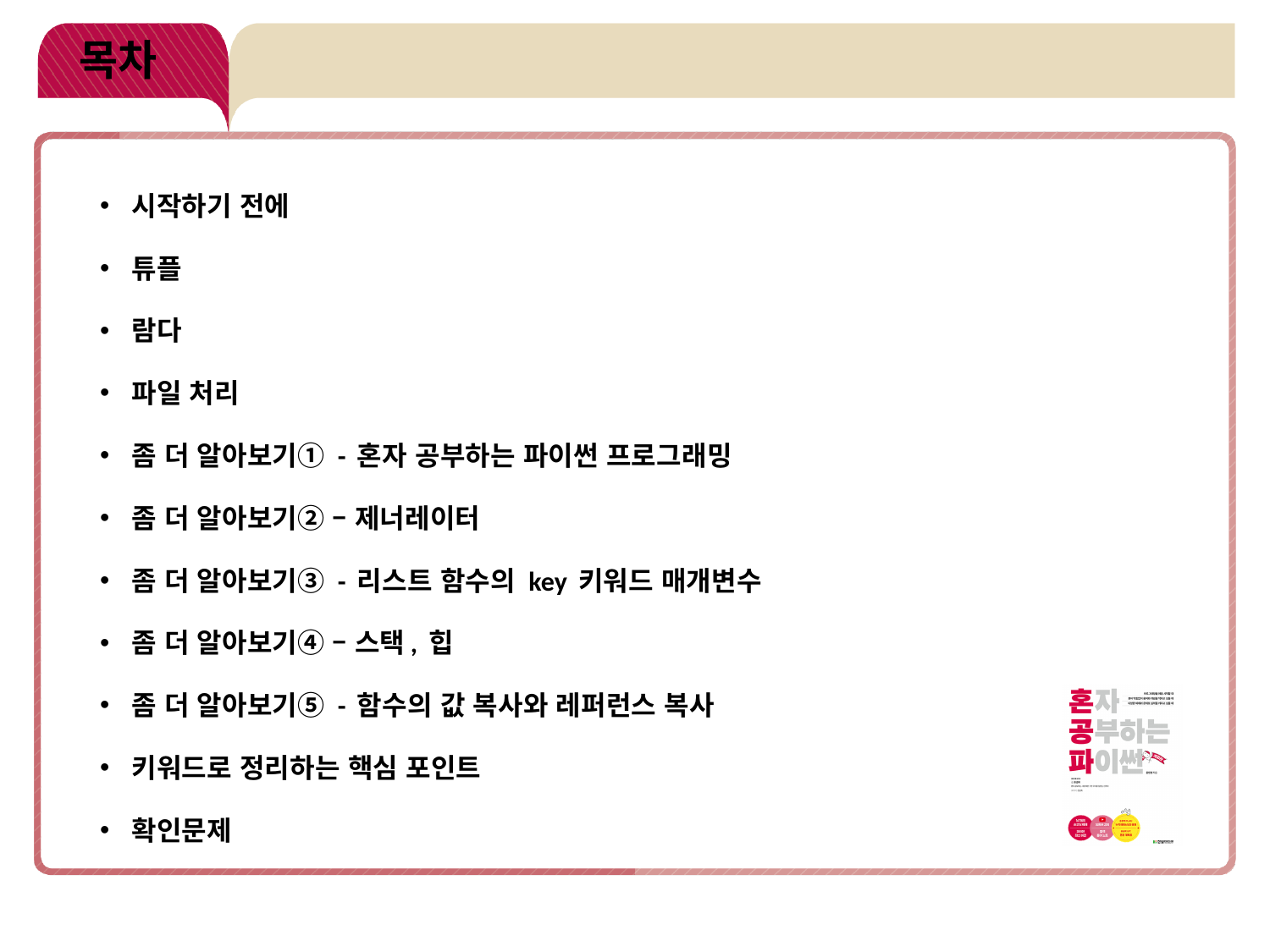

# 목차

시작하기 전에
튜플
람다
파일 처리
좀 더 알아보기① - 혼자 공부하는 파이썬 프로그래밍
좀 더 알아보기② – 제너레이터
좀 더 알아보기③ - 리스트 함수의 key 키워드 매개변수
좀 더 알아보기④ – 스택, 힙
좀 더 알아보기⑤ - 함수의 값 복사와 레퍼런스 복사
키워드로 정리하는 핵심 포인트
확인문제